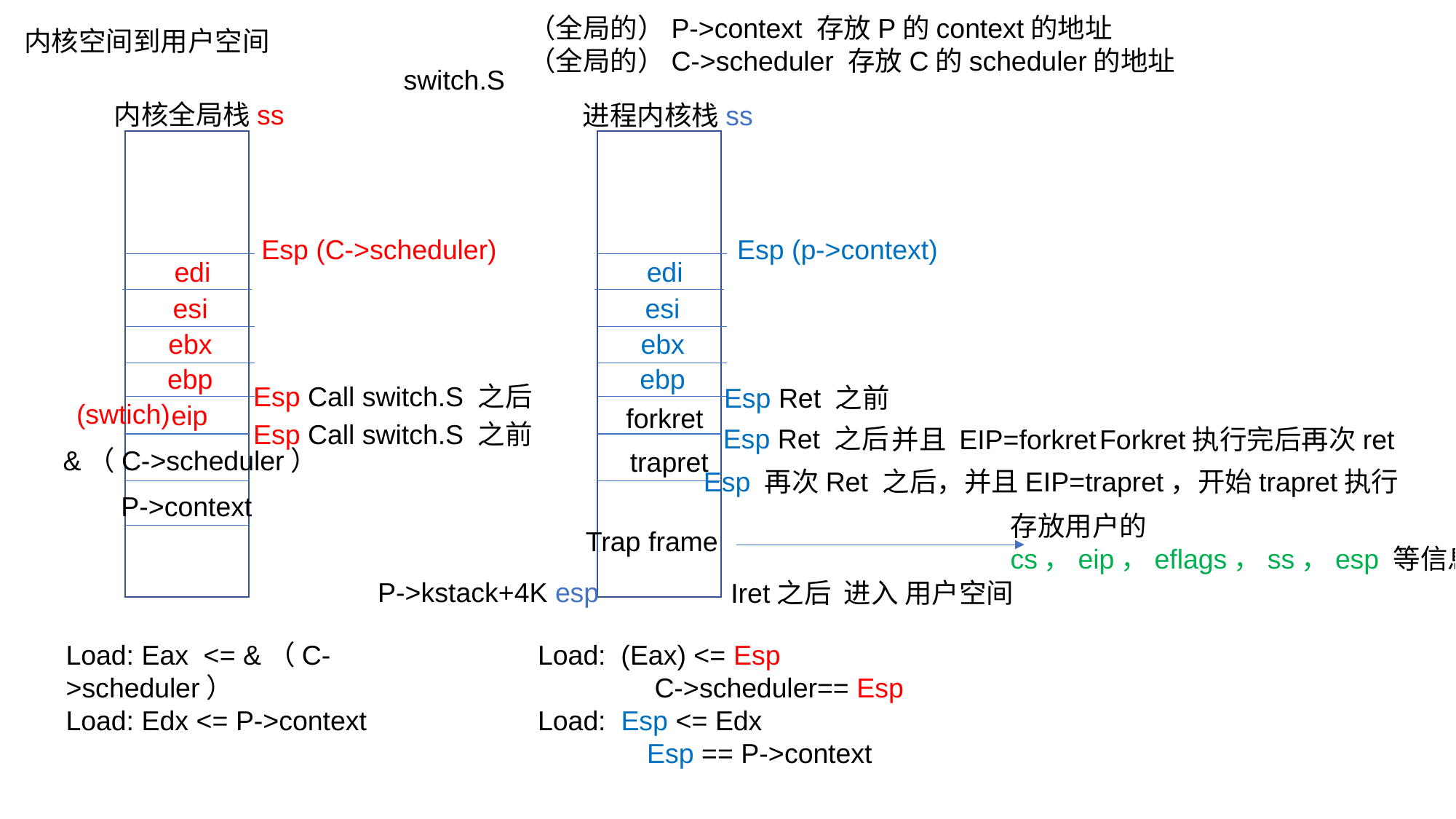

（全局的）P->context 存放P的context的地址
（全局的）C->scheduler 存放C的scheduler的地址

内核空间到用户空间
switch.S
内核全局栈ss
进程内核栈ss

Esp (p->context)
Esp (C->scheduler)
edi
edi
esi
esi
ebx
ebx
ebp
ebp
Esp Call switch.S 之后
Esp Ret 之前
(swtich)
eip
forkret
Esp Call switch.S 之前
Esp Ret 之后
 并且 EIP=forkret
Forkret执行完后再次ret
 &（C->scheduler）
trapret
Esp 再次Ret 之后，并且EIP=trapret，开始trapret执行
P->context
存放用户的
cs，eip，eflags，ss，esp 等信息
Trap frame
P->kstack+4K esp
Iret之后  进入 用户空间
Load:  (Eax) <= Esp
	 C->scheduler== Esp
Load:  Esp <= Edx
	Esp == P->context
Load: Eax  <= &（C->scheduler）
Load: Edx <= P->context